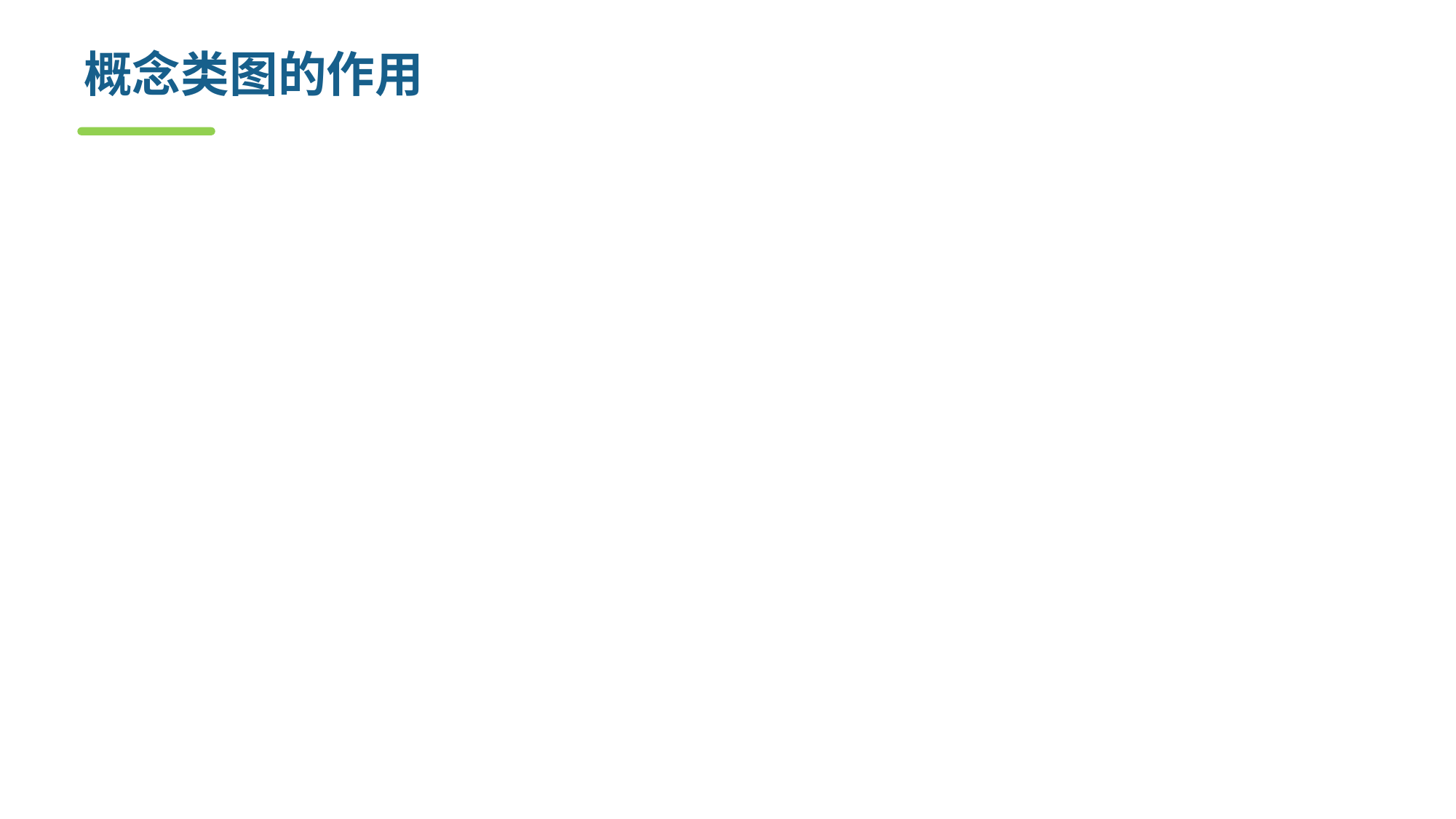

# 概念类图的作用
When modeling the static view of a system, class diagrams are typically used in one of three ways, to model:
The vocabulary of a system
Collaborations
A logical database schema
93